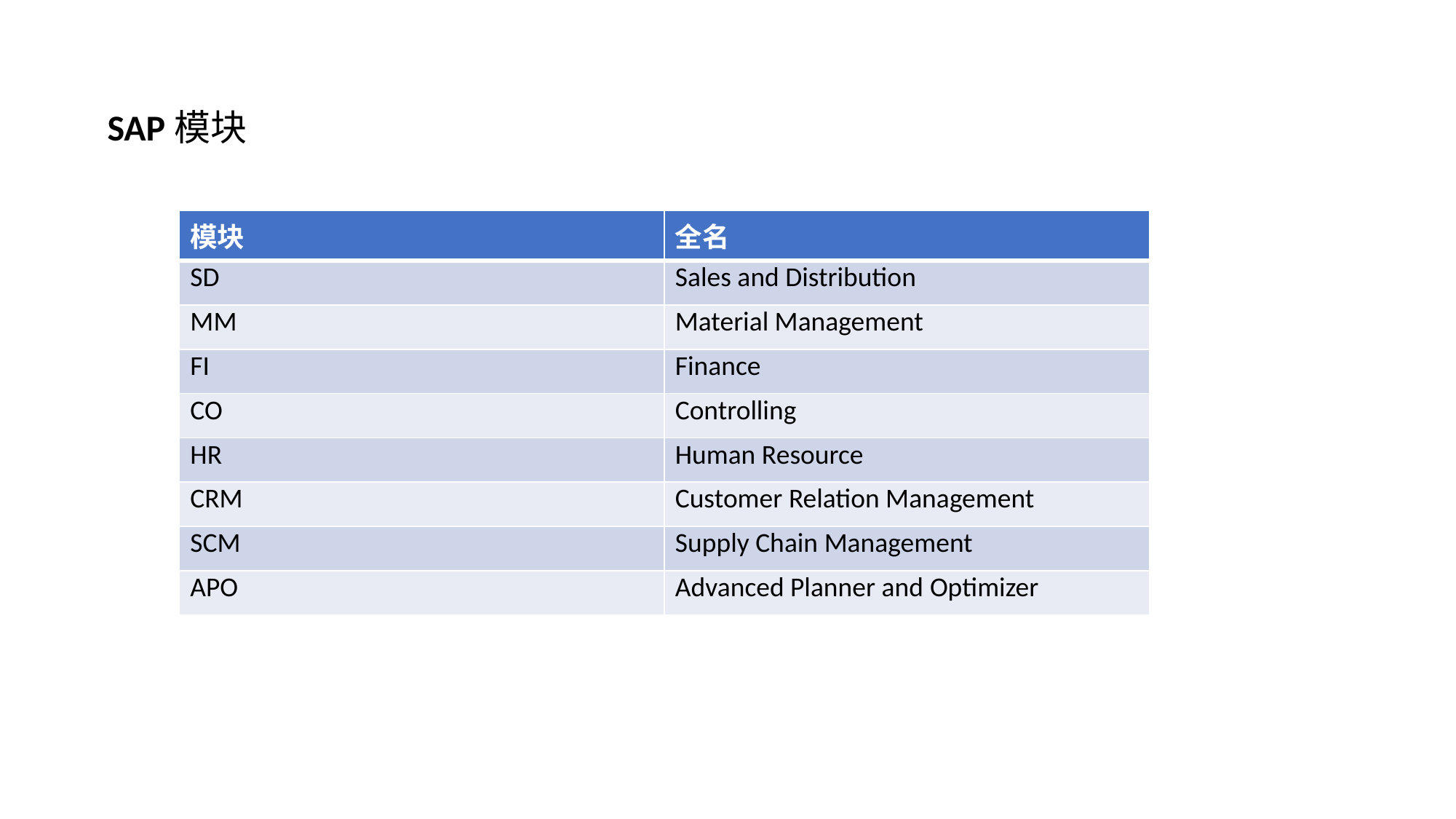

SAP模块

| 模块 | 全名 |
| --- | --- |
| SD | Sales and Distribution |
| MM | Material Management |
| FI | Finance |
| CO | Controlling |
| HR | Human Resource |
| CRM | Customer Relation Management |
| SCM | Supply Chain Management |
| APO | Advanced Planner and Optimizer |